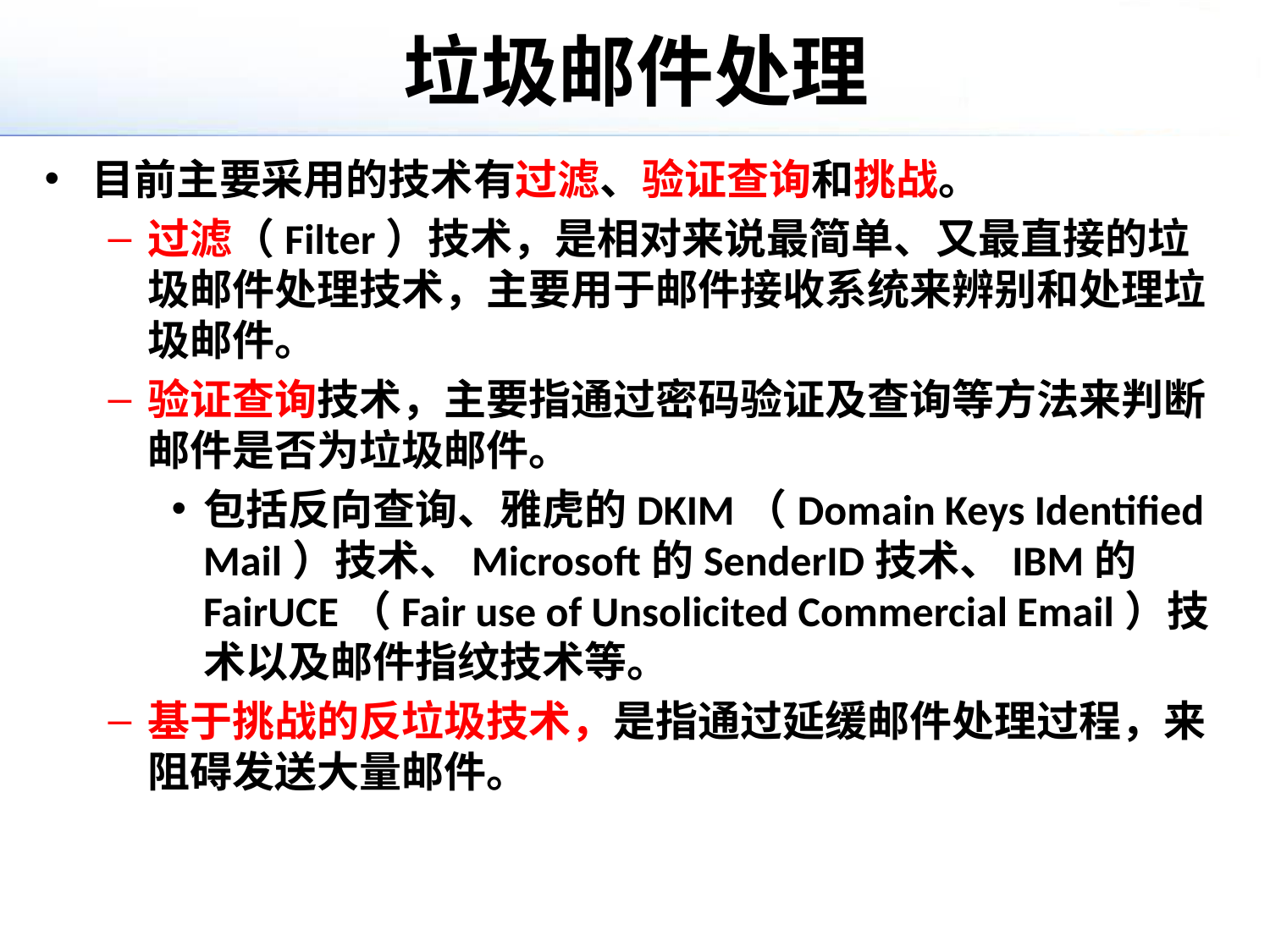

# 垃圾邮件处理
目前主要采用的技术有过滤、验证查询和挑战。
过滤（Filter）技术，是相对来说最简单、又最直接的垃圾邮件处理技术，主要用于邮件接收系统来辨别和处理垃圾邮件。
验证查询技术，主要指通过密码验证及查询等方法来判断邮件是否为垃圾邮件。
包括反向查询、雅虎的DKIM（Domain Keys Identified Mail）技术、Microsoft的SenderID技术、IBM的FairUCE（Fair use of Unsolicited Commercial Email）技术以及邮件指纹技术等。
基于挑战的反垃圾技术，是指通过延缓邮件处理过程，来阻碍发送大量邮件。